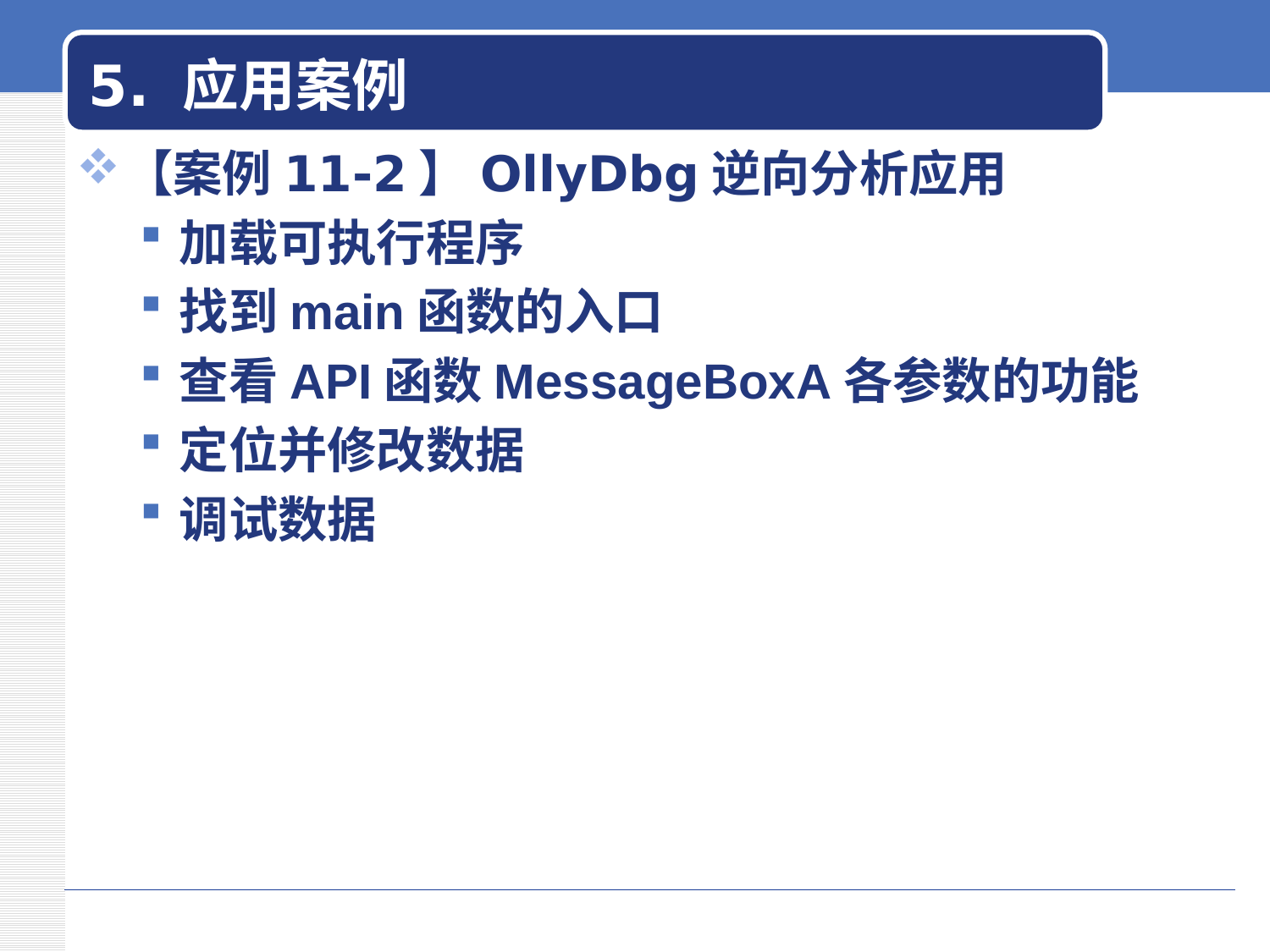

# 5. 应用案例
【案例11-2】OllyDbg逆向分析应用
加载可执行程序
找到main函数的入口
查看API函数MessageBoxA各参数的功能
定位并修改数据
调试数据